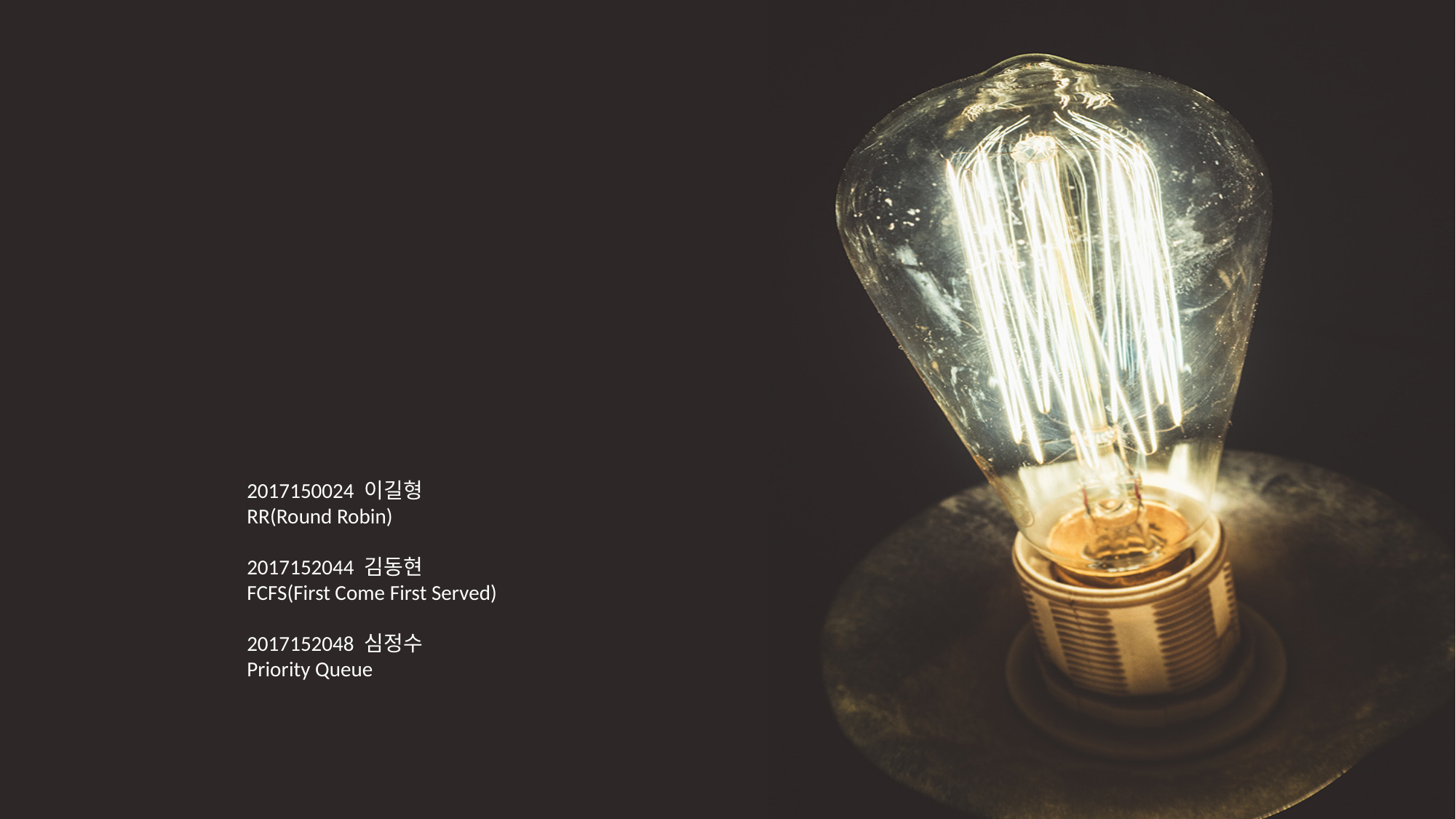

운영체제 12조
스케줄링 알고리즘 설계
2017150024 이길형
RR(Round Robin)

2017152044 김동현
FCFS(First Come First Served)

2017152048 심정수
Priority Queue